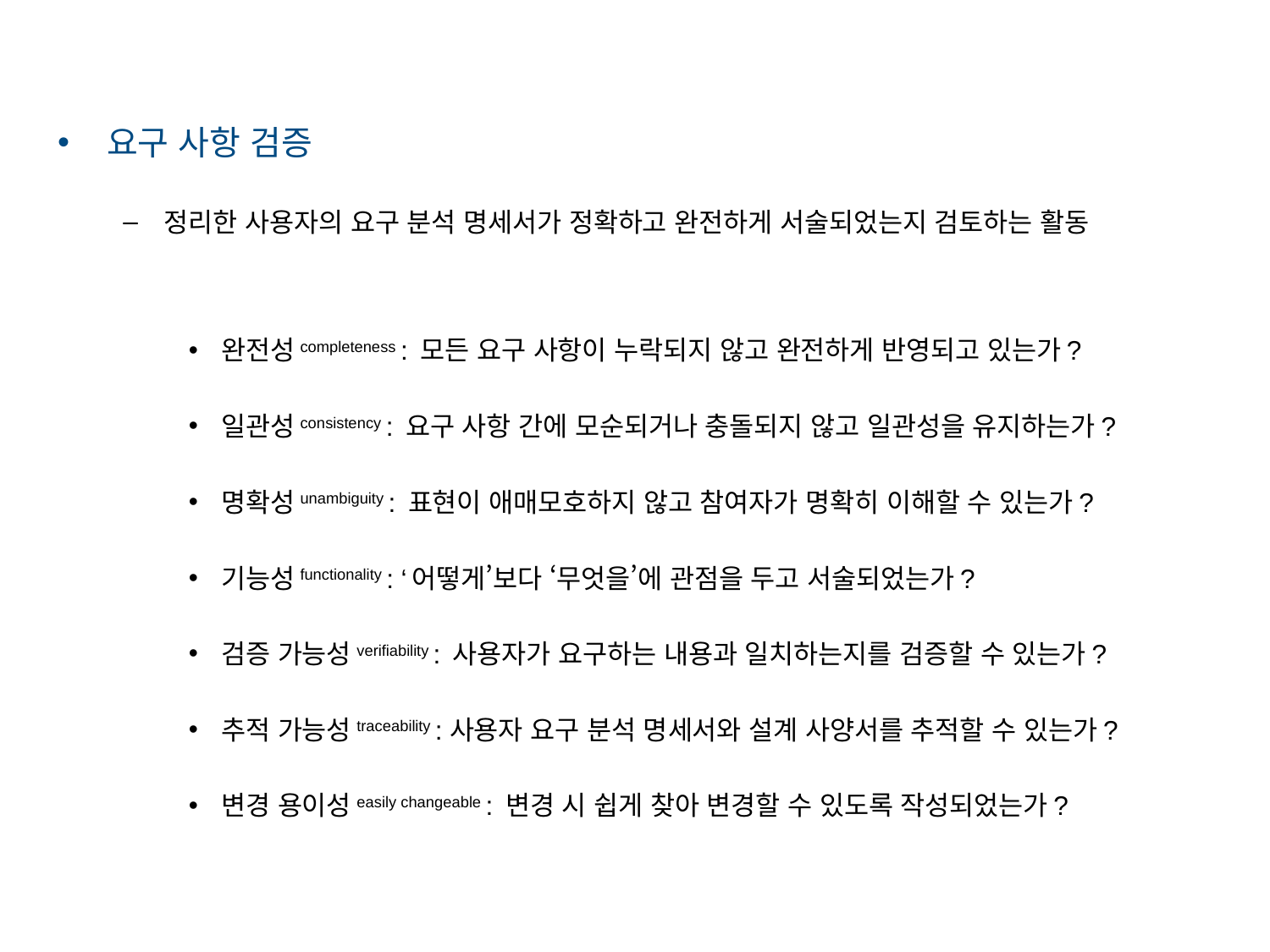

요구 사항 검증
정리한 사용자의 요구 분석 명세서가 정확하고 완전하게 서술되었는지 검토하는 활동

완전성completeness : 모든 요구 사항이 누락되지 않고 완전하게 반영되고 있는가?
일관성consistency : 요구 사항 간에 모순되거나 충돌되지 않고 일관성을 유지하는가?
명확성unambiguity : 표현이 애매모호하지 않고 참여자가 명확히 이해할 수 있는가?
기능성functionality : ‘어떻게’보다 ‘무엇을’에 관점을 두고 서술되었는가?
검증 가능성verifiability : 사용자가 요구하는 내용과 일치하는지를 검증할 수 있는가?
추적 가능성traceability : 사용자 요구 분석 명세서와 설계 사양서를 추적할 수 있는가?
변경 용이성easily changeable : 변경 시 쉽게 찾아 변경할 수 있도록 작성되었는가?